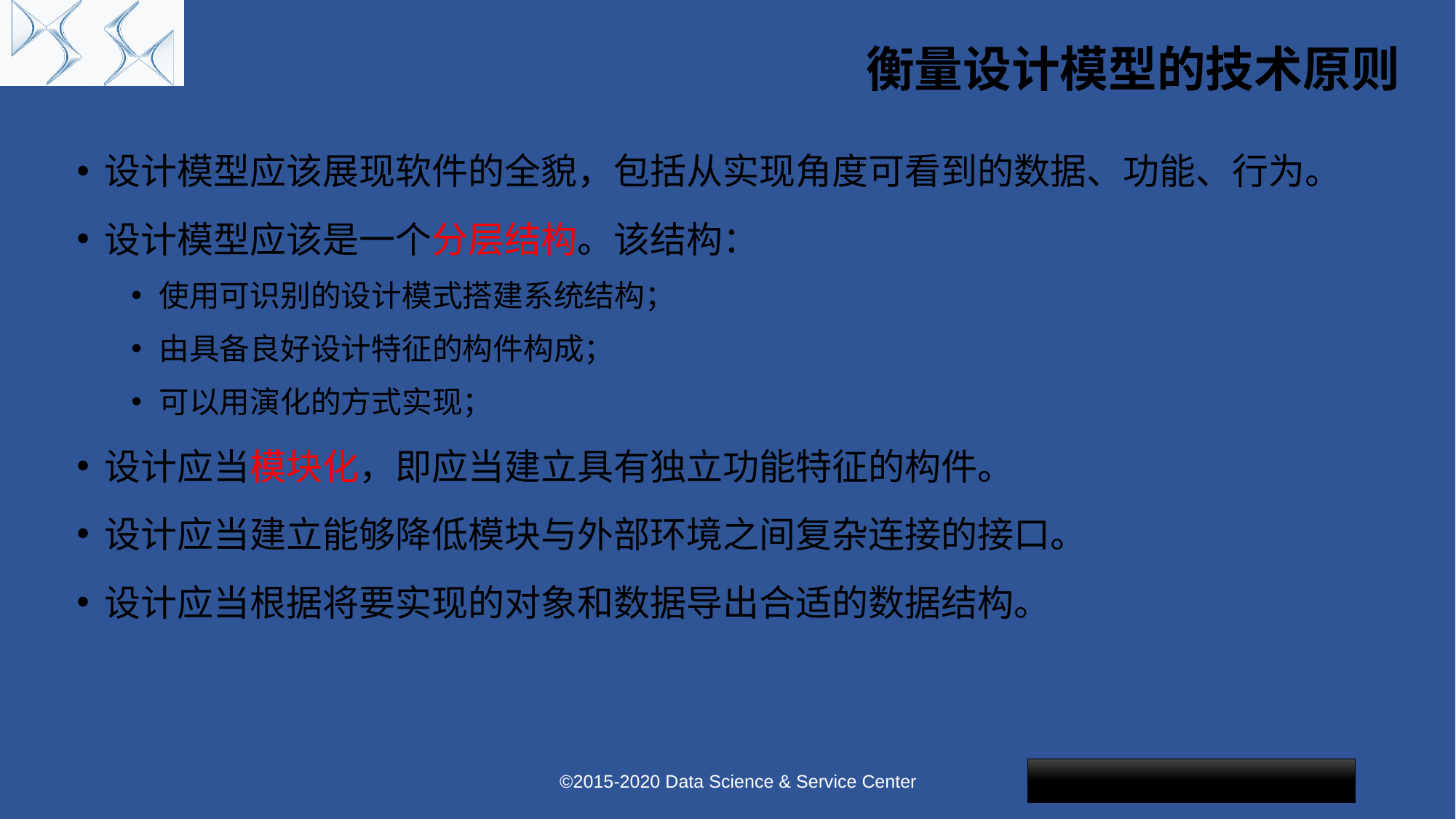

# 衡量设计模型的技术原则
设计模型应该展现软件的全貌，包括从实现角度可看到的数据、功能、行为。
设计模型应该是一个分层结构。该结构：
使用可识别的设计模式搭建系统结构；
由具备良好设计特征的构件构成；
可以用演化的方式实现；
设计应当模块化，即应当建立具有独立功能特征的构件。
设计应当建立能够降低模块与外部环境之间复杂连接的接口。
设计应当根据将要实现的对象和数据导出合适的数据结构。

©2015-2020 Data Science & Service Center
12